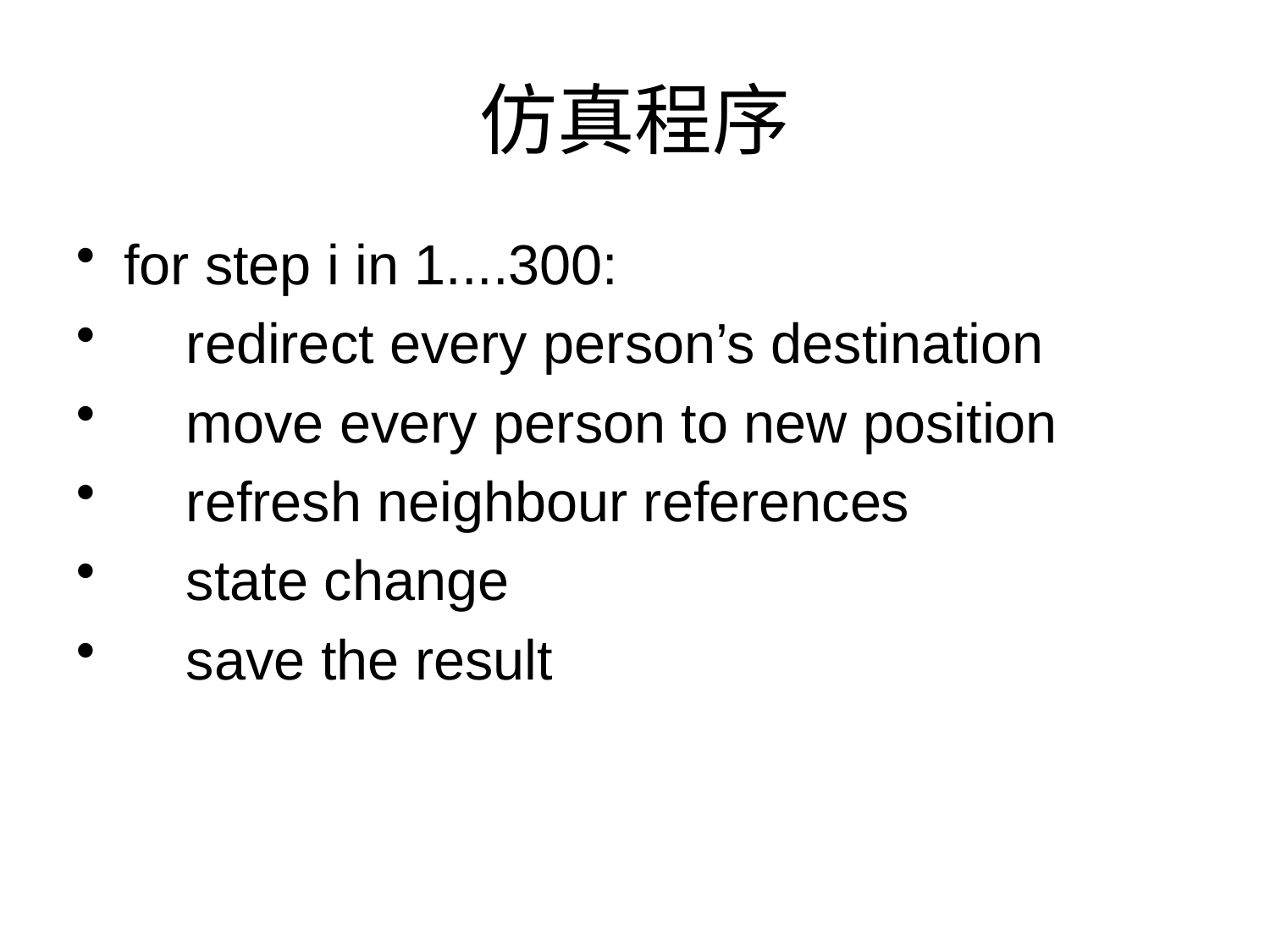

# 仿真程序
for step i in 1....300:
    redirect every person’s destination
    move every person to new position
    refresh neighbour references
    state change
    save the result